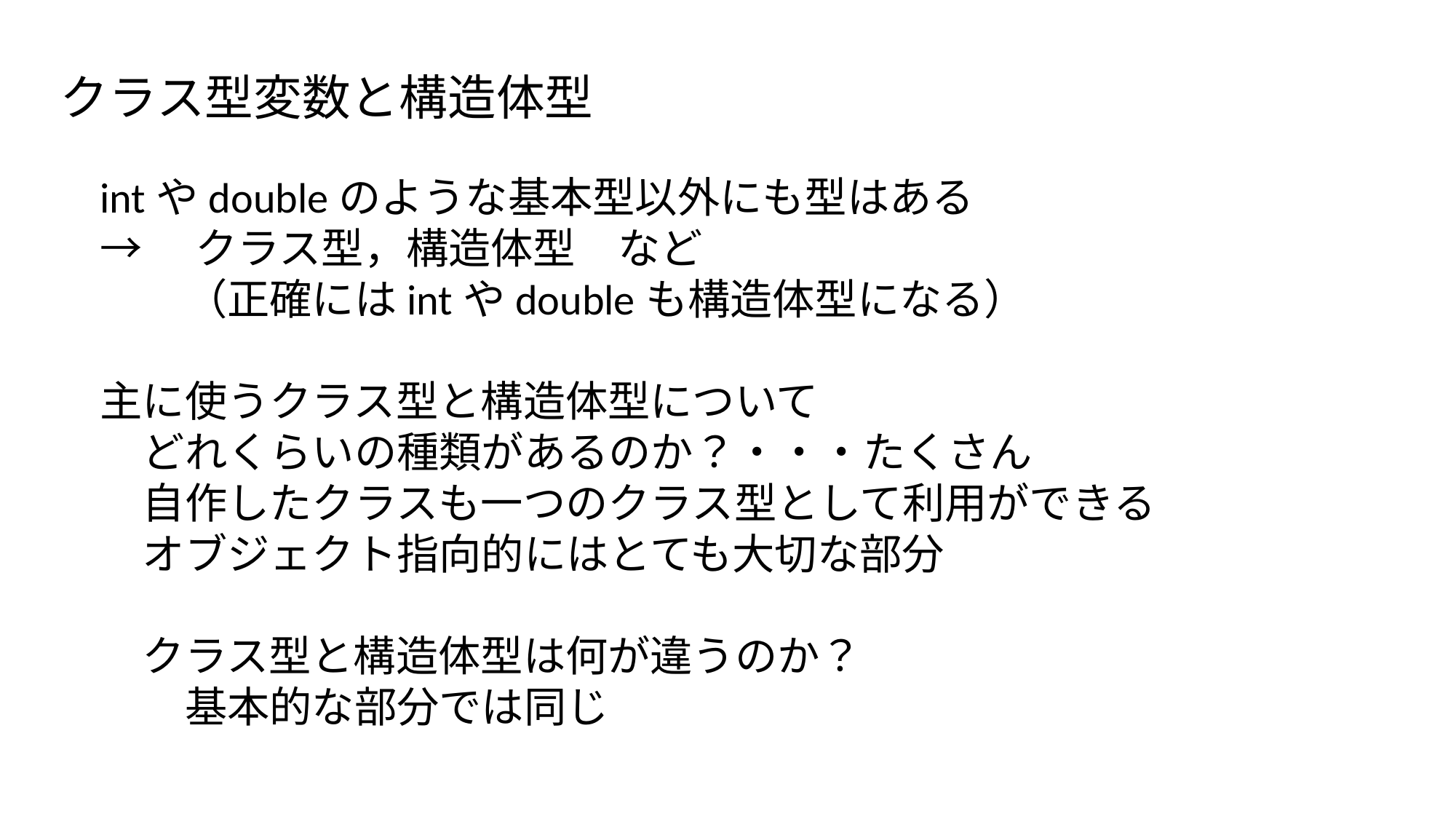

クラス型変数と構造体型
intやdoubleのような基本型以外にも型はある
→　クラス型，構造体型　など
　　（正確にはintやdoubleも構造体型になる）

主に使うクラス型と構造体型について
　どれくらいの種類があるのか？・・・たくさん
　自作したクラスも一つのクラス型として利用ができる
　オブジェクト指向的にはとても大切な部分

　クラス型と構造体型は何が違うのか？
　　基本的な部分では同じ